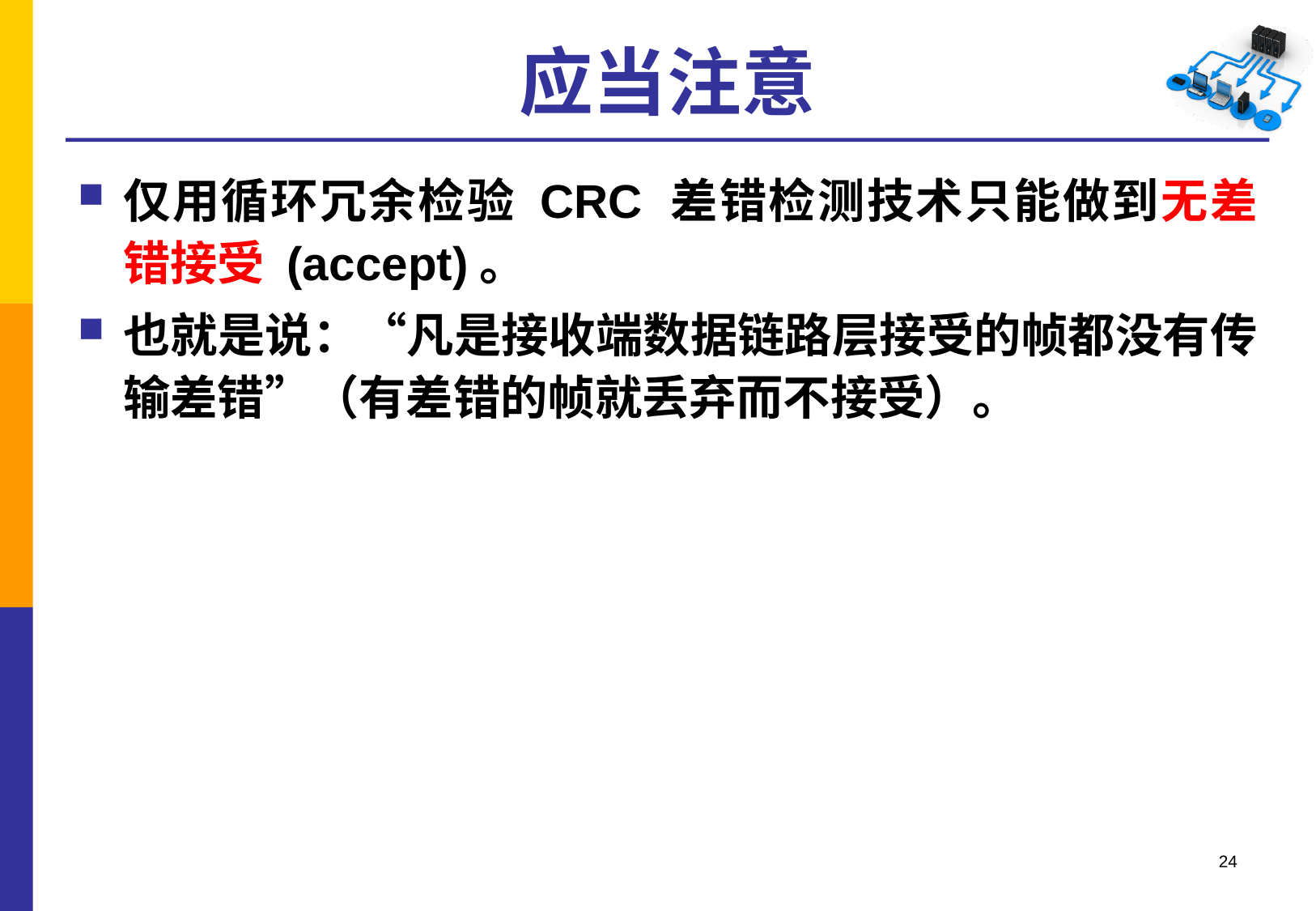

# 应当注意
仅用循环冗余检验 CRC 差错检测技术只能做到无差错接受 (accept)。
也就是说：“凡是接收端数据链路层接受的帧都没有传输差错”（有差错的帧就丢弃而不接受）。
24